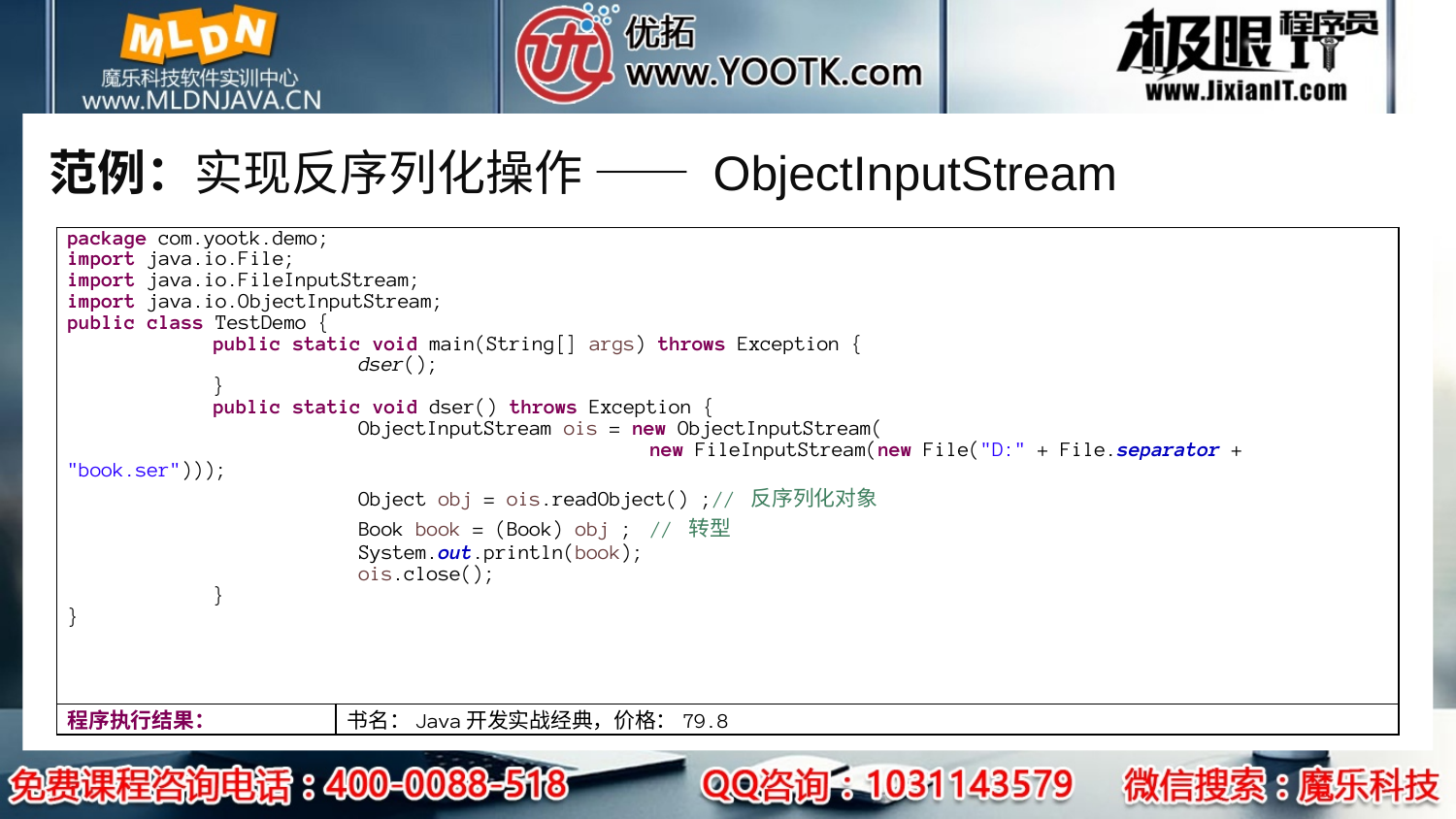

# 范例：实现反序列化操作 —— ObjectInputStream
| package com.yootk.demo; import java.io.File; import java.io.FileInputStream; import java.io.ObjectInputStream; public class TestDemo { public static void main(String[] args) throws Exception { dser(); } public static void dser() throws Exception { ObjectInputStream ois = new ObjectInputStream( new FileInputStream(new File("D:" + File.separator + "book.ser"))); Object obj = ois.readObject() ;// 反序列化对象 Book book = (Book) obj ; // 转型 System.out.println(book); ois.close(); } } |  |
| --- | --- |
| 程序执行结果： | 书名：Java开发实战经典，价格：79.8 |